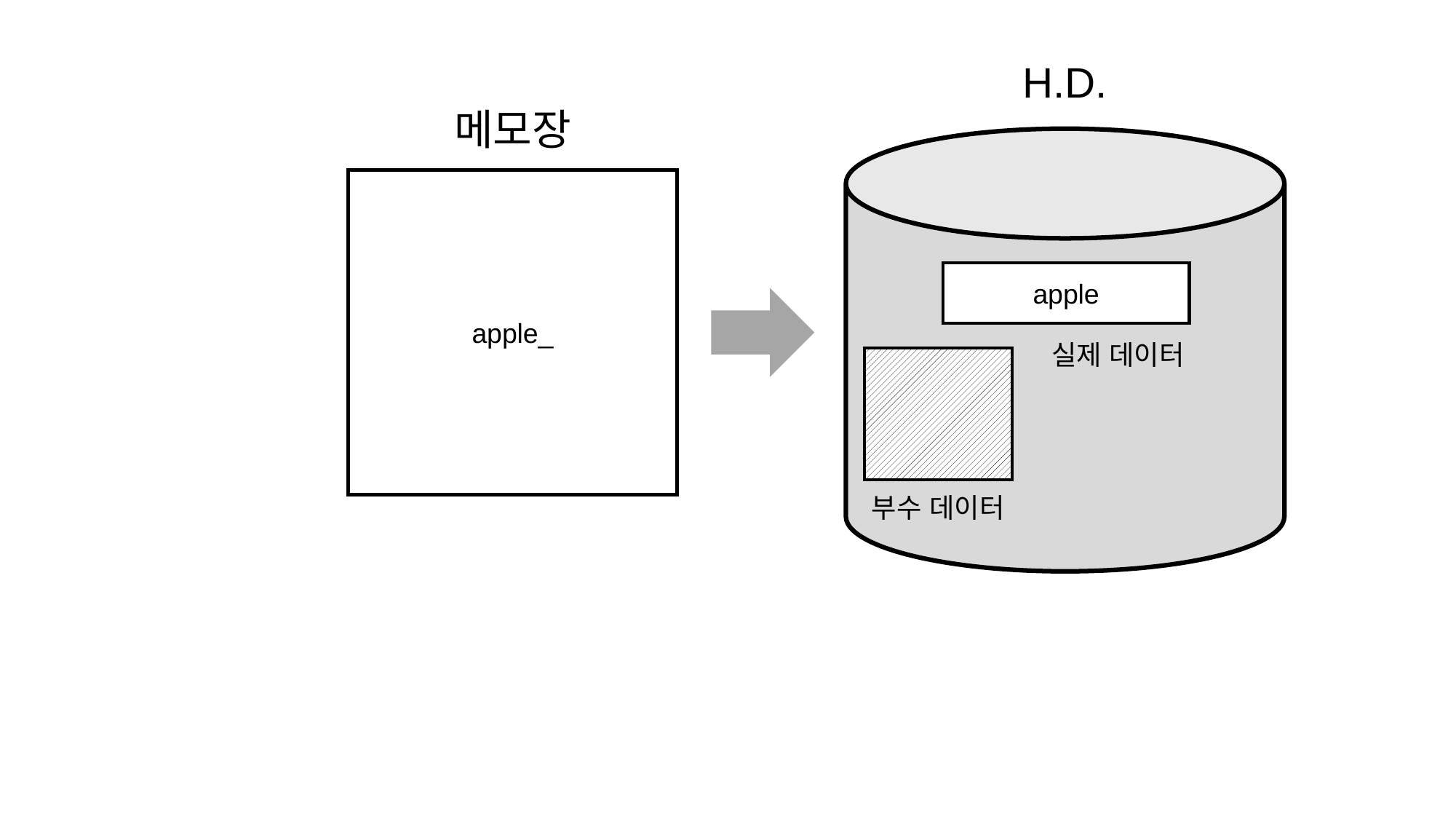

H.D.
메모장

apple_
apple

실제 데이터

부수 데이터